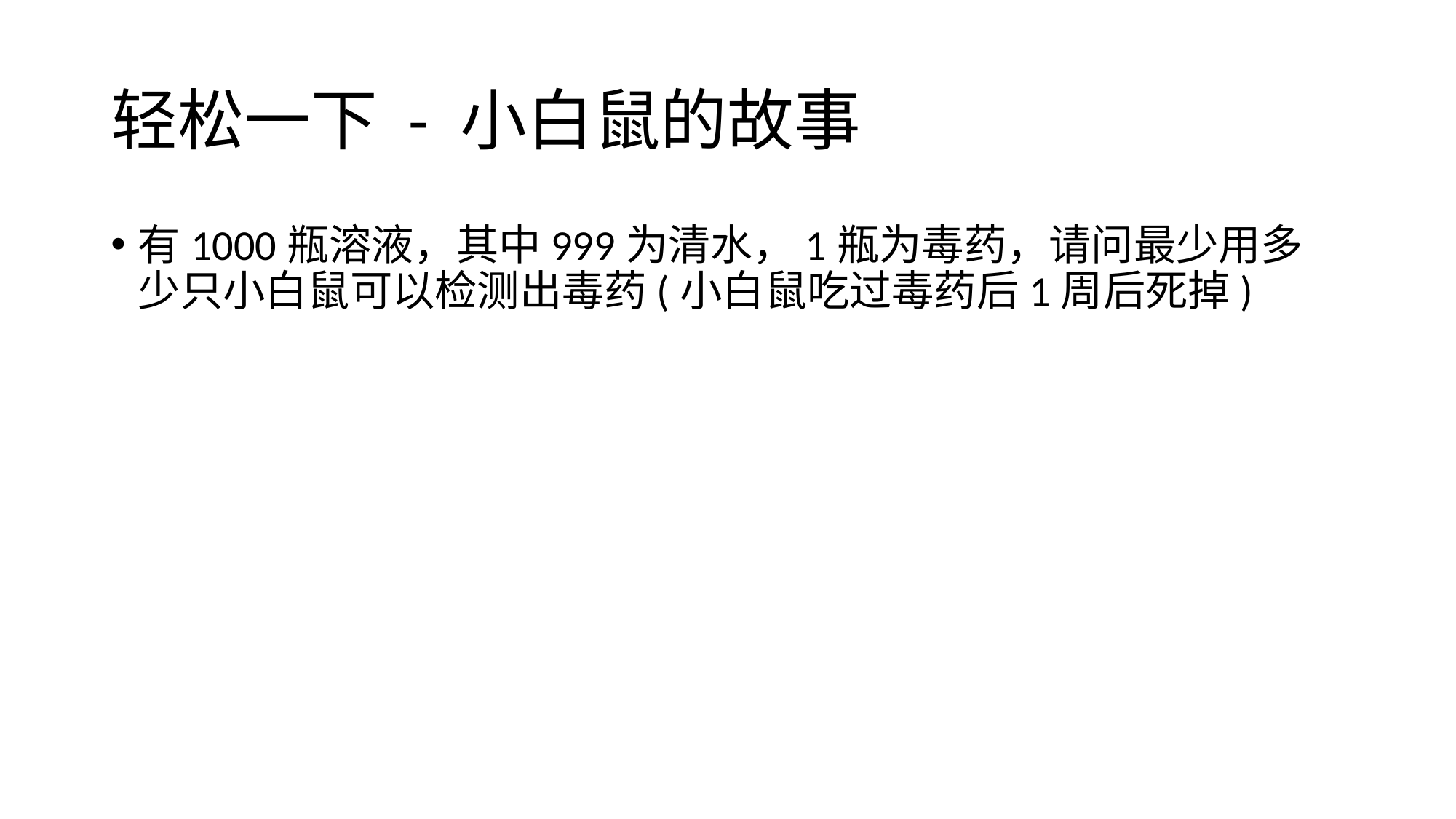

# 轻松一下 - 小白鼠的故事
有1000瓶溶液，其中999为清水，1瓶为毒药，请问最少用多少只小白鼠可以检测出毒药(小白鼠吃过毒药后1周后死掉)